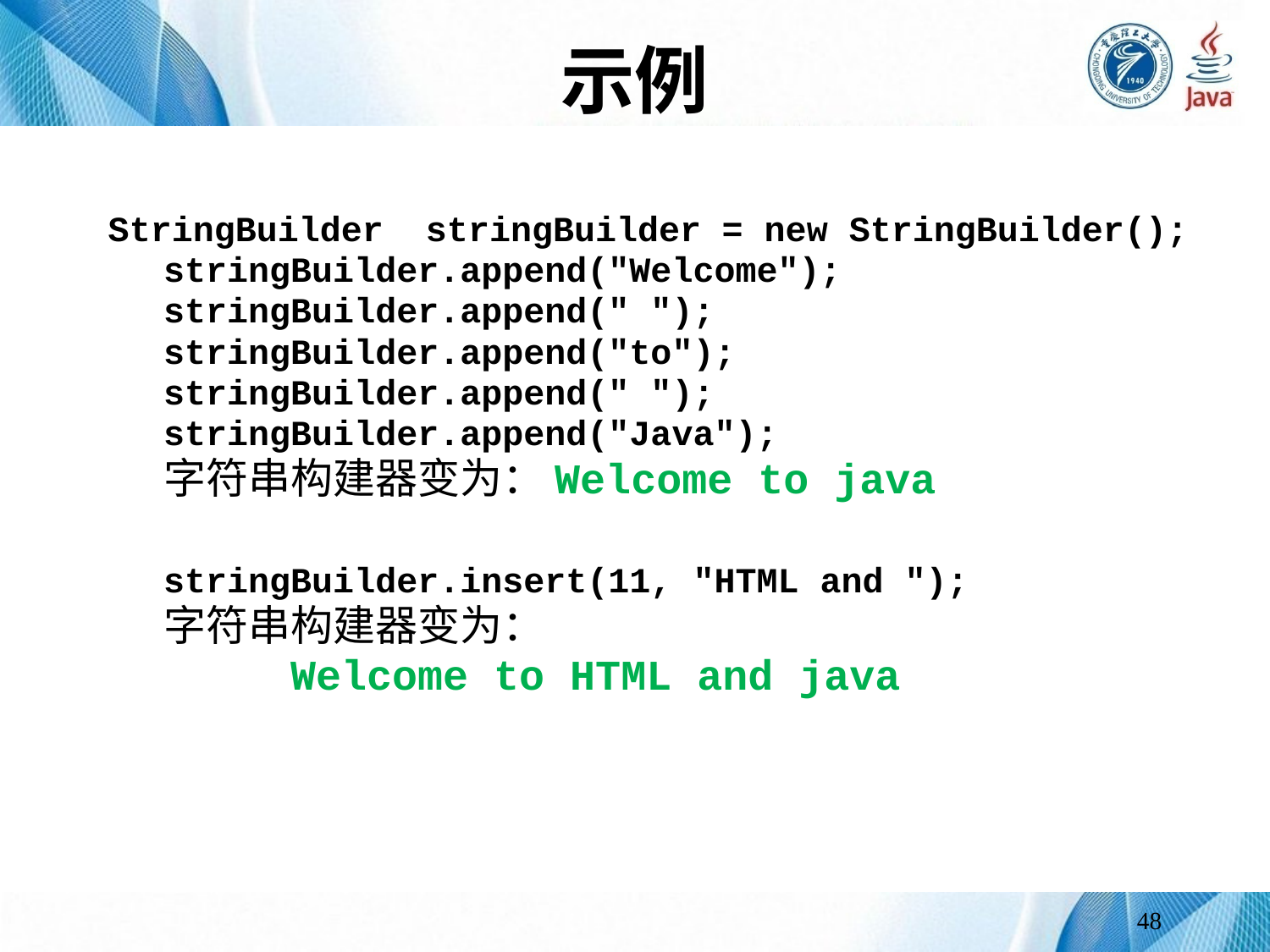

# 示例

StringBuilder  stringBuilder = new StringBuilder();
stringBuilder.append("Welcome");
stringBuilder.append(" ");
stringBuilder.append("to");
stringBuilder.append(" ");
stringBuilder.append("Java");
字符串构建器变为：Welcome to java

stringBuilder.insert(11, "HTML and ");
字符串构建器变为：
	Welcome to HTML and java

48